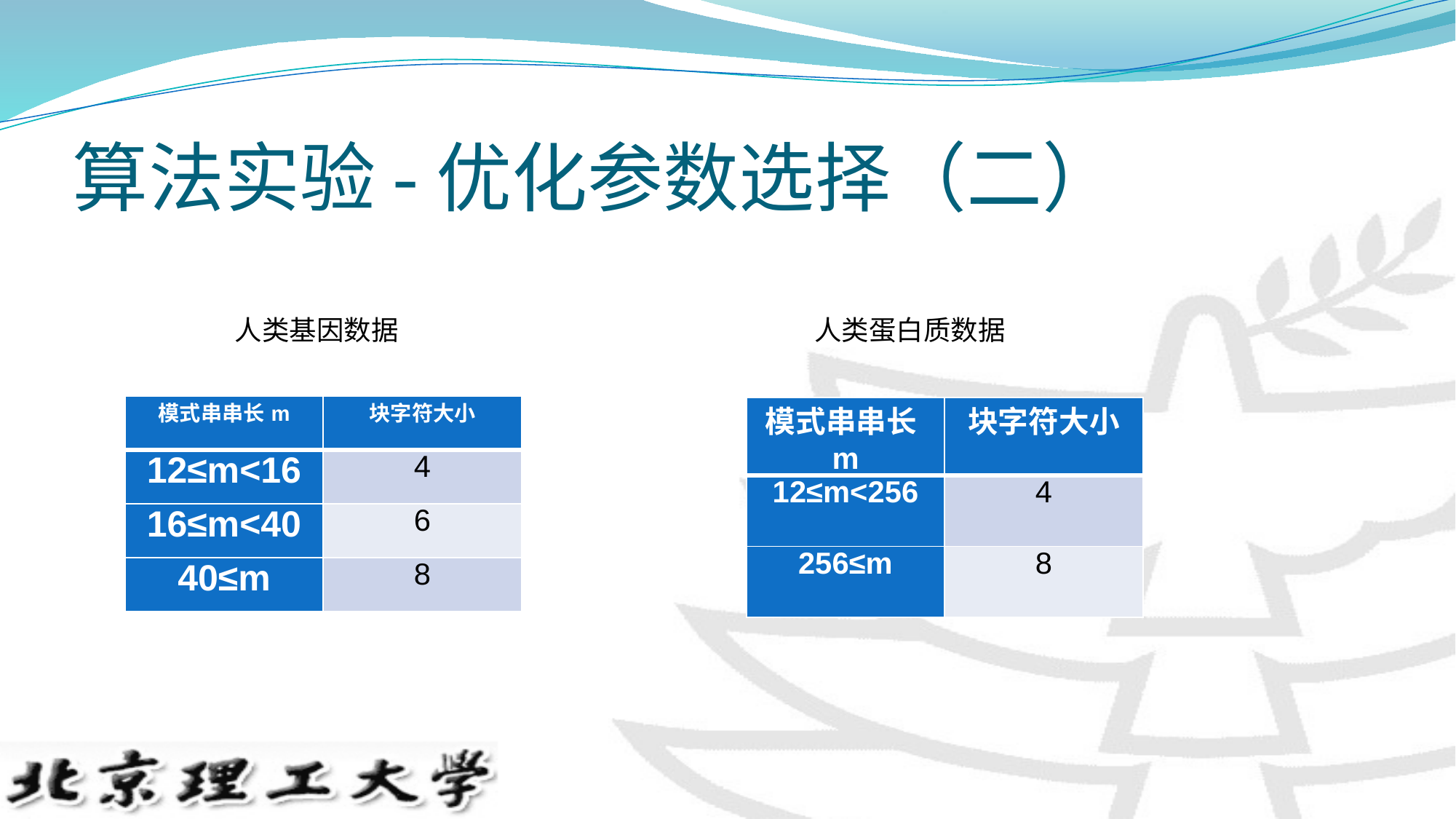

# 算法实验-优化参数选择（二）
人类基因数据
人类蛋白质数据
| 模式串串长m | 块字符大小 |
| --- | --- |
| 12≤m<16 | 4 |
| 16≤m<40 | 6 |
| 40≤m | 8 |
| 模式串串长m | 块字符大小 |
| --- | --- |
| 12≤m<256 | 4 |
| 256≤m | 8 |